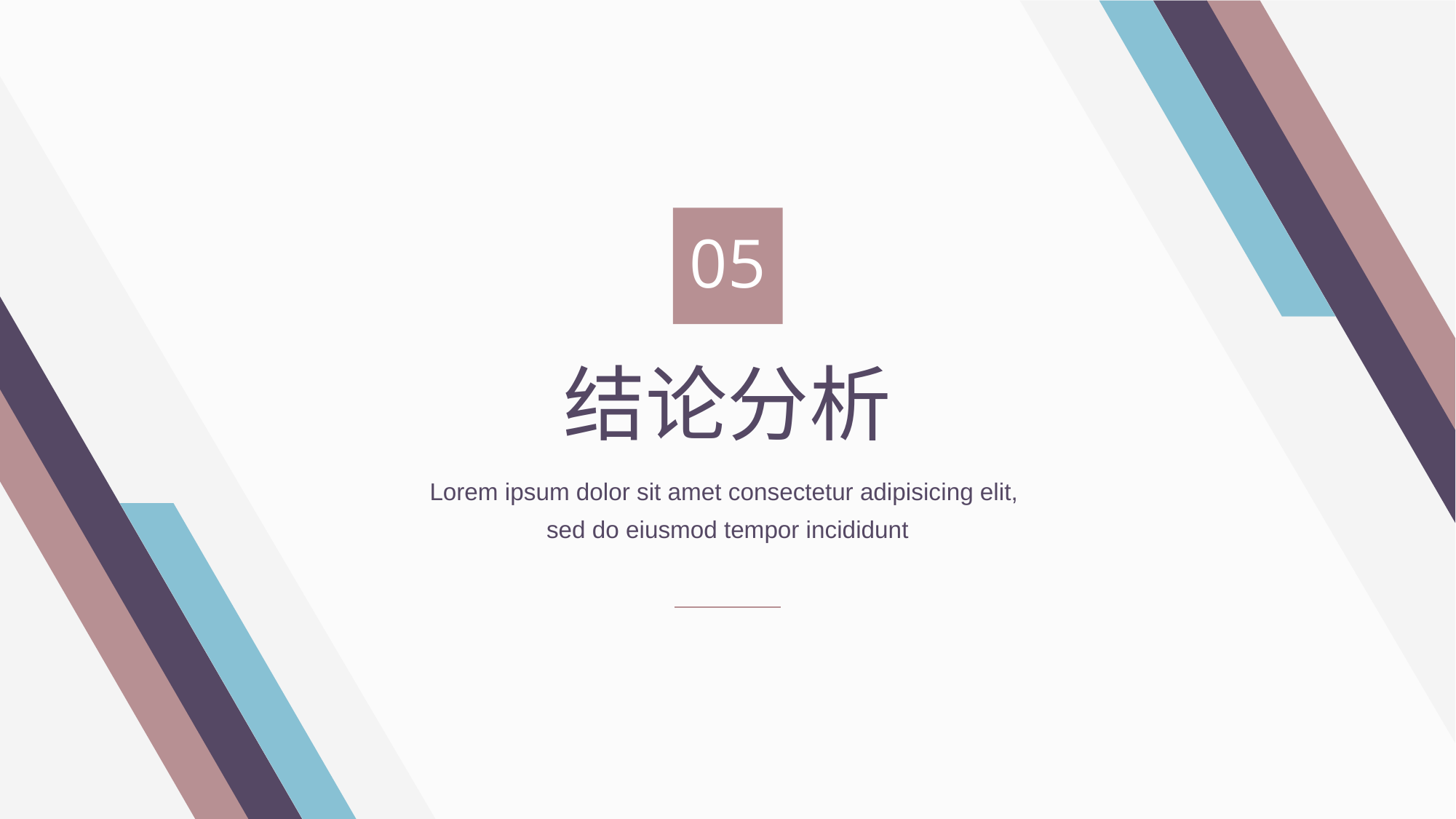

05
结论分析
Lorem ipsum dolor sit amet consectetur adipisicing elit,
sed do eiusmod tempor incididunt